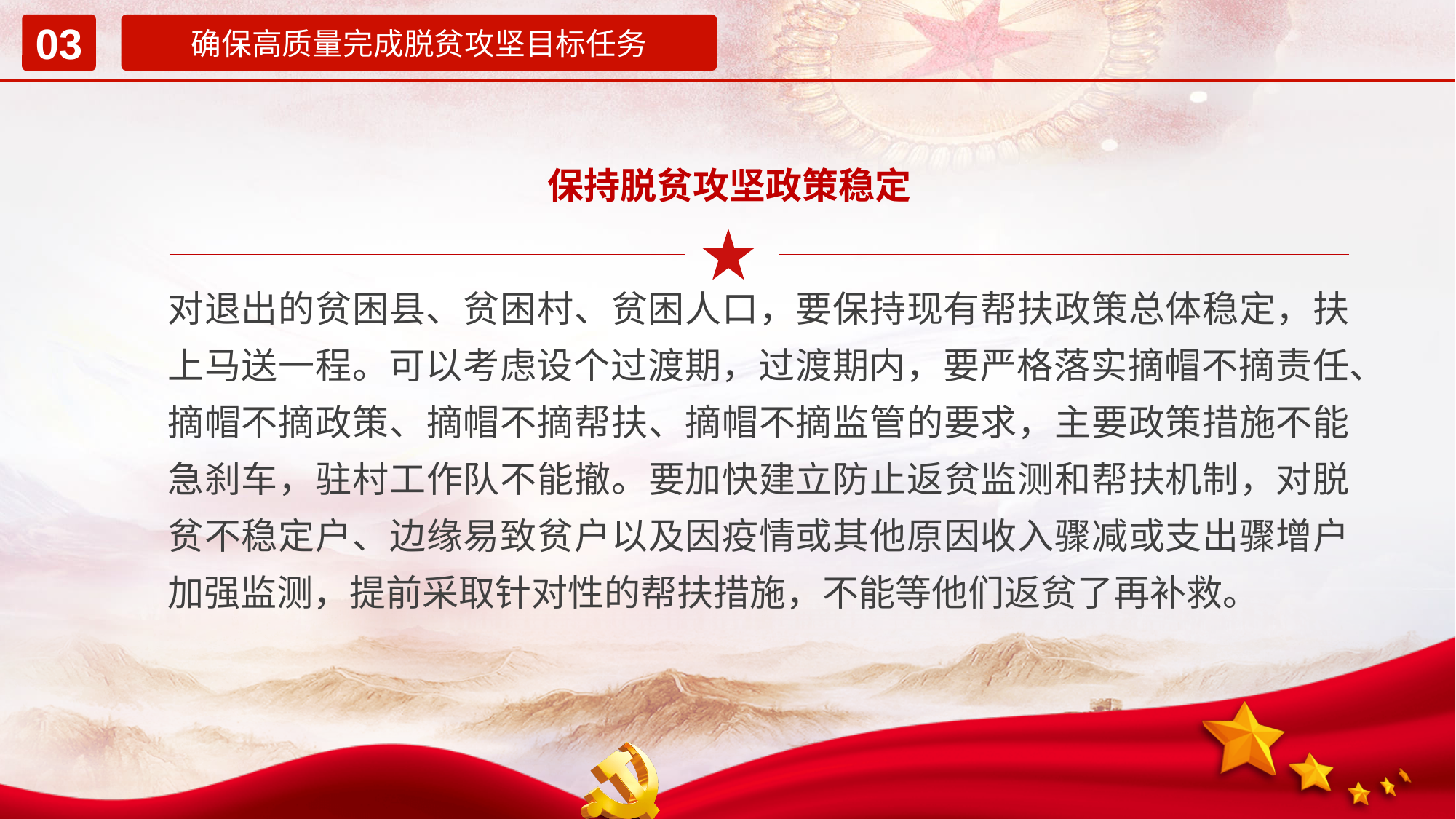

03
确保高质量完成脱贫攻坚目标任务
保持脱贫攻坚政策稳定

对退出的贫困县、贫困村、贫困人口，要保持现有帮扶政策总体稳定，扶上马送一程。可以考虑设个过渡期，过渡期内，要严格落实摘帽不摘责任、摘帽不摘政策、摘帽不摘帮扶、摘帽不摘监管的要求，主要政策措施不能急刹车，驻村工作队不能撤。要加快建立防止返贫监测和帮扶机制，对脱贫不稳定户、边缘易致贫户以及因疫情或其他原因收入骤减或支出骤增户加强监测，提前采取针对性的帮扶措施，不能等他们返贫了再补救。